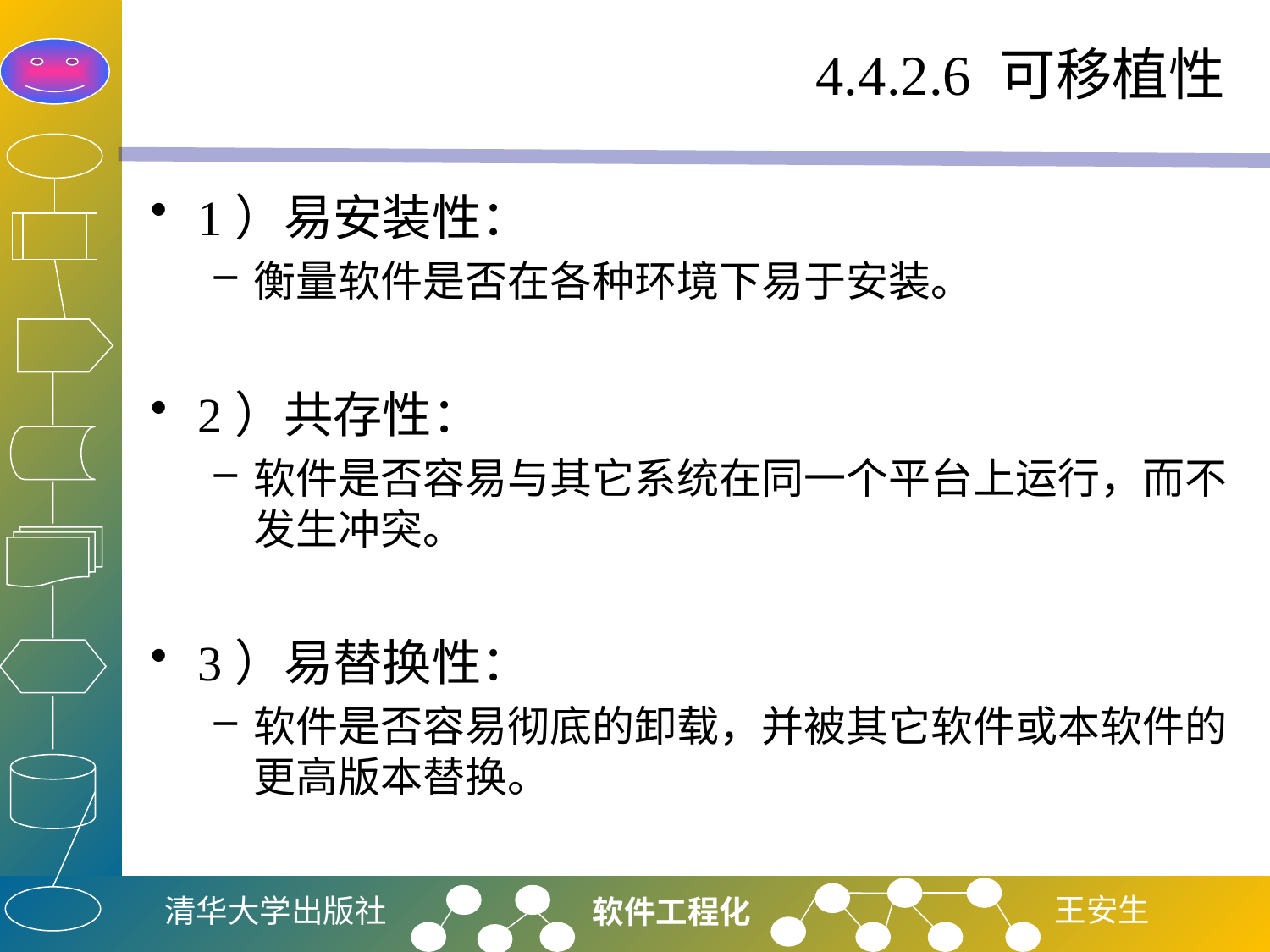

# 4.4.2.6 可移植性
1）易安装性：
衡量软件是否在各种环境下易于安装。

2）共存性：
软件是否容易与其它系统在同一个平台上运行，而不发生冲突。

3）易替换性：
软件是否容易彻底的卸载，并被其它软件或本软件的更高版本替换。